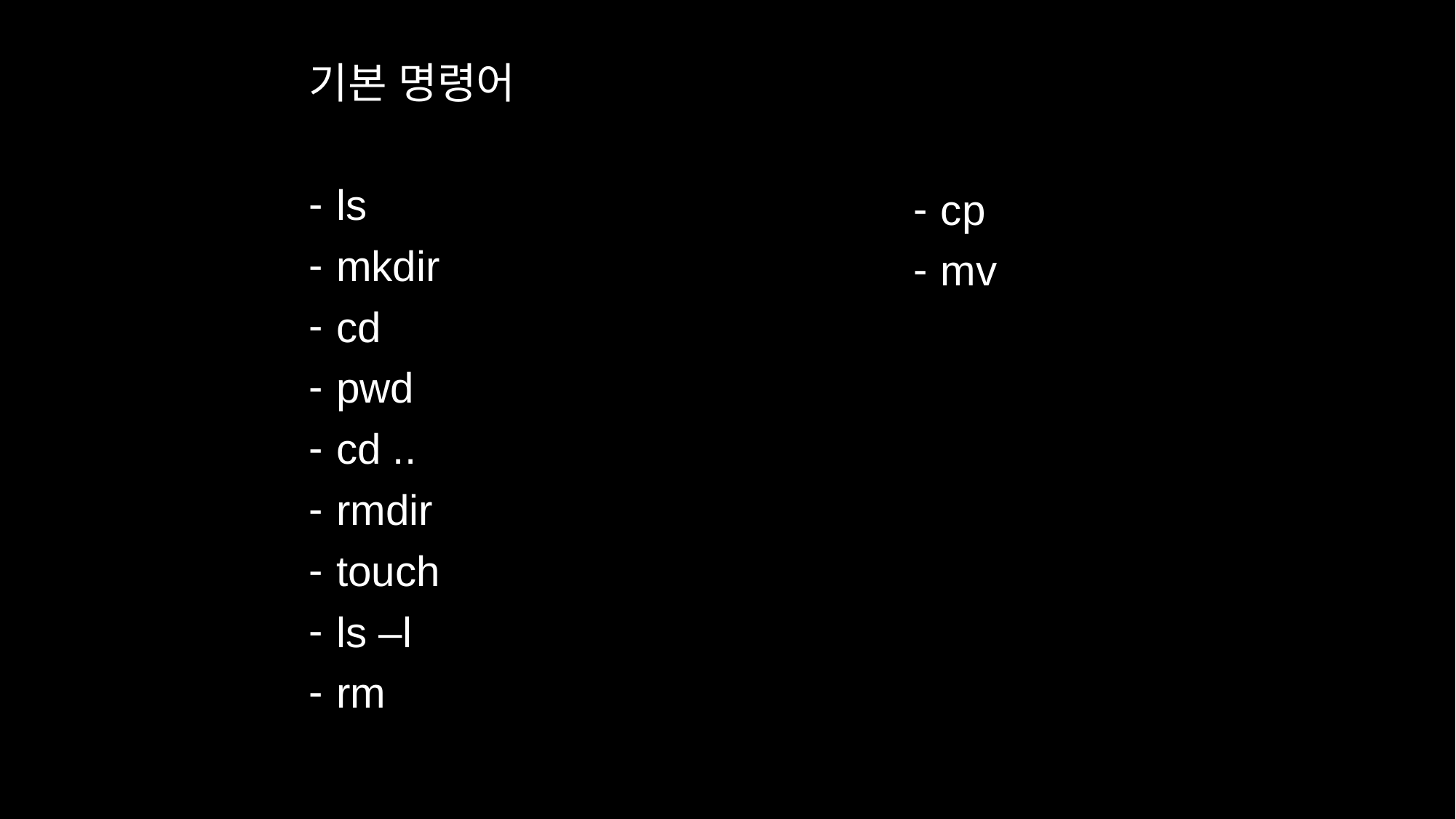

기본 명령어

ls
mkdir
cd
pwd
cd ..
rmdir
touch
ls –l
rm

cp
mv